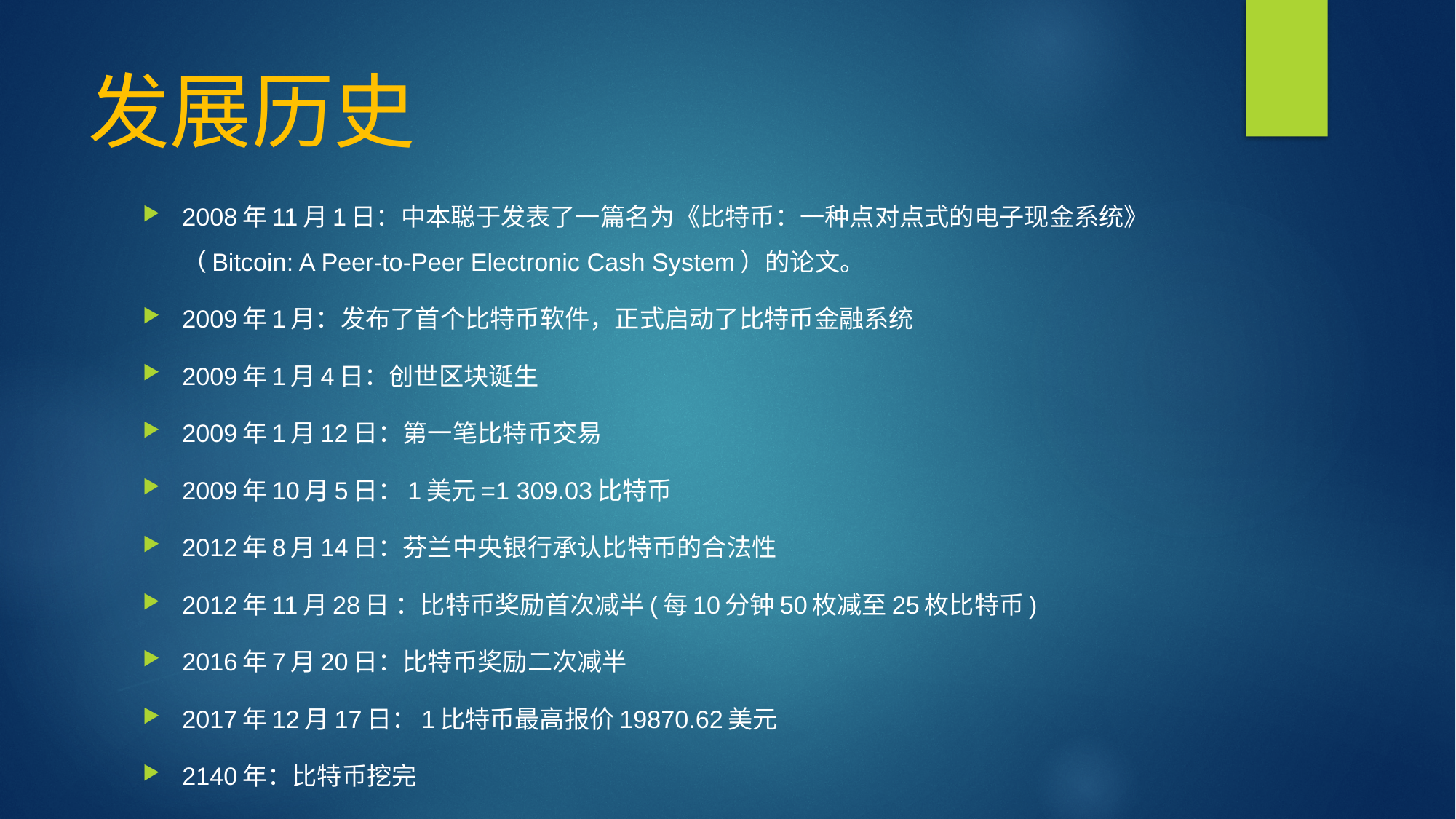

# 发展历史
2008年11月1日：中本聪于发表了一篇名为《比特币：一种点对点式的电子现金系统》（Bitcoin: A Peer-to-Peer Electronic Cash System）的论文。
2009年1月：发布了首个比特币软件，正式启动了比特币金融系统
2009年1月4日：创世区块诞生
2009年1月12日：第一笔比特币交易
2009年10月5日：1美元=1 309.03比特币
2012年8月14日：芬兰中央银行承认比特币的合法性
2012年11月28日 ：比特币奖励首次减半(每10分钟50枚减至25枚比特币)
2016年7月20日：比特币奖励二次减半
2017年12月17日：1比特币最高报价19870.62美元
2140年：比特币挖完